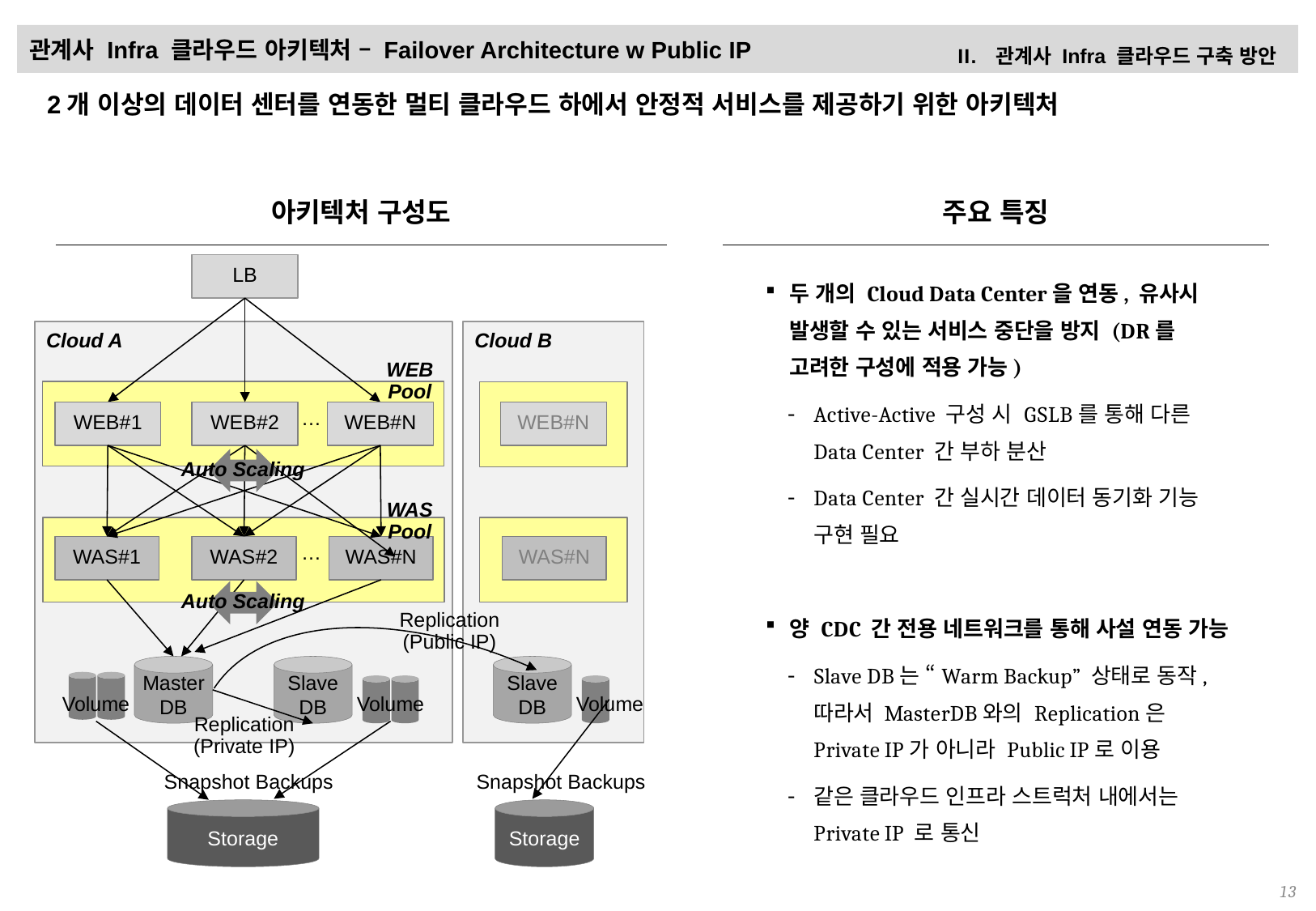

# 관계사 Infra 클라우드 아키텍처 – Failover Architecture w Public IP
관계사 Infra 클라우드 구축 방안
2개 이상의 데이터 센터를 연동한 멀티 클라우드 하에서 안정적 서비스를 제공하기 위한 아키텍처
아키텍처 구성도
주요 특징
LB
두 개의 Cloud Data Center을 연동, 유사시 발생할 수 있는 서비스 중단을 방지 (DR를 고려한 구성에 적용 가능)
Active-Active 구성 시 GSLB를 통해 다른 Data Center 간 부하 분산
Data Center 간 실시간 데이터 동기화 기능 구현 필요

양 CDC 간 전용 네트워크를 통해 사설 연동 가능
Slave DB는 “Warm Backup” 상태로 동작, 따라서 MasterDB와의 Replication은 Private IP가 아니라 Public IP로 이용
같은 클라우드 인프라 스트럭처 내에서는 Private IP 로 통신
Cloud A
Cloud B
WEB Pool

WEB#1
WEB#2
…
WEB#N
WEB#N

Auto Scaling
WAS Pool

WAS#1
WAS#2
WAS#N
WAS#N
…

Auto Scaling
Replication
(Public IP)
Master
DB
Slave
DB
Slave
DB

Volume
Volume
Volume
Replication
(Private IP)
Snapshot Backups
Snapshot Backups
Storage
Storage